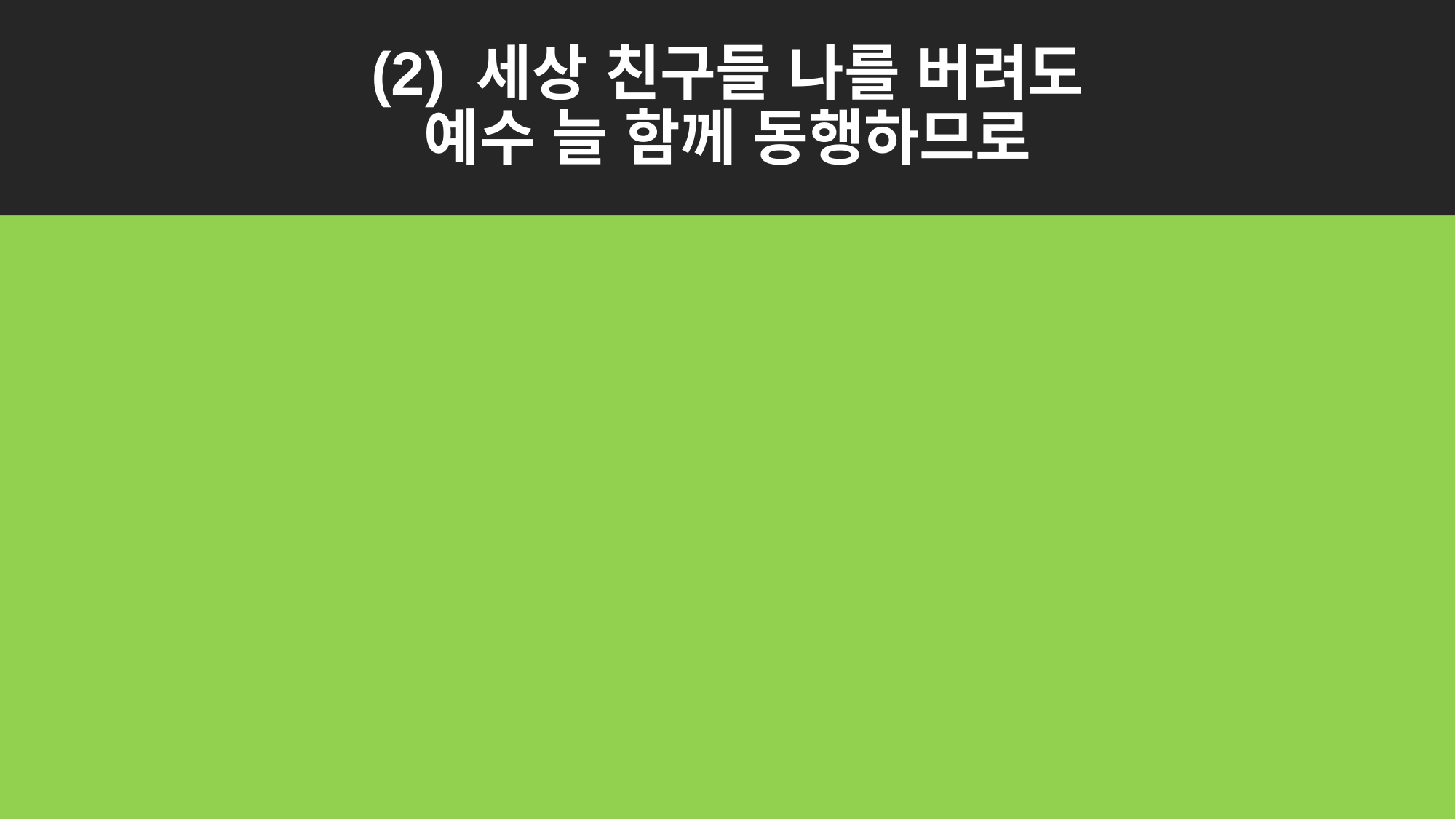

# (2) 세상 친구들 나를 버려도 예수 늘 함께 동행하므로